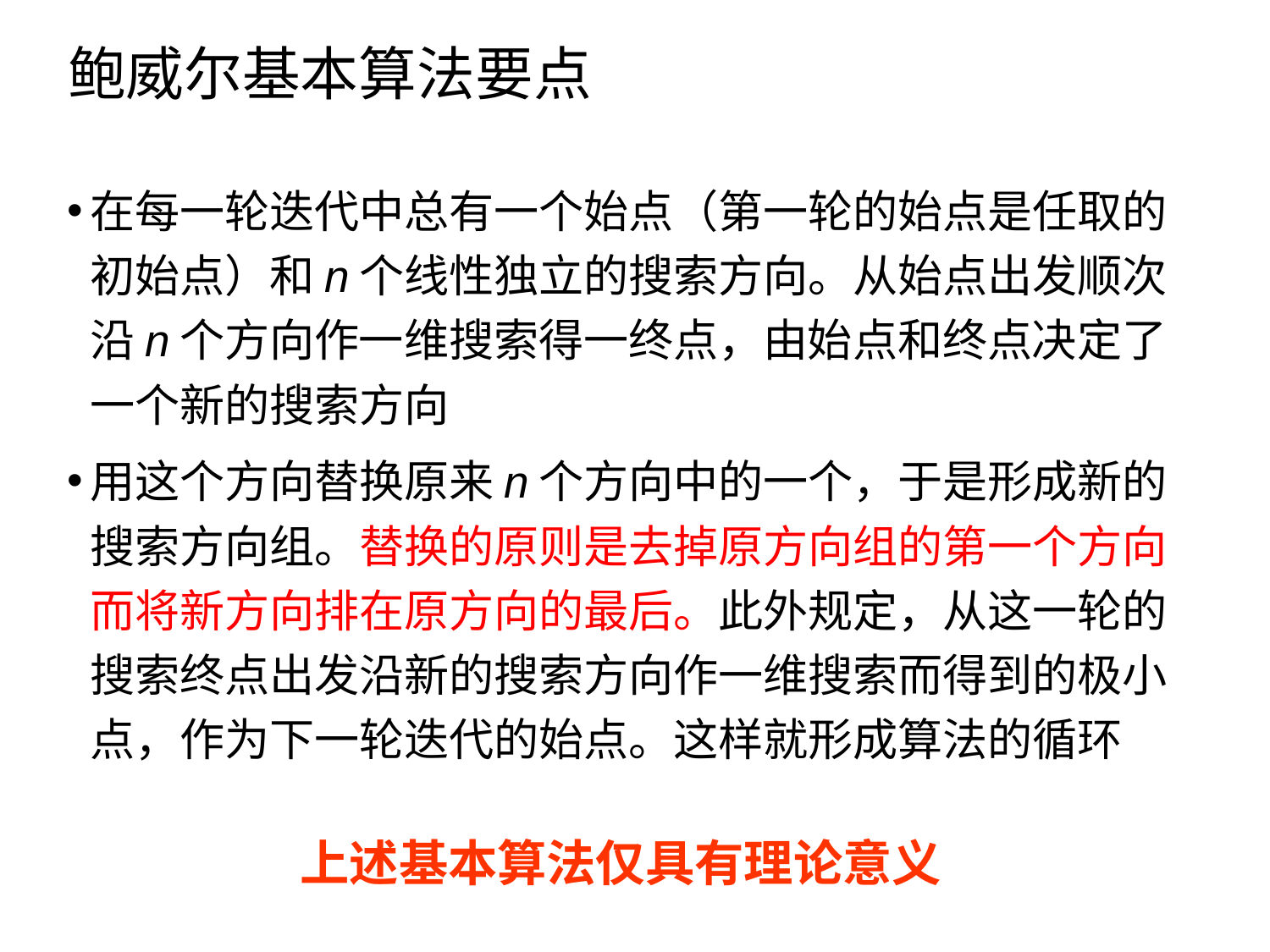

# 鲍威尔基本算法要点
在每一轮迭代中总有一个始点（第一轮的始点是任取的初始点）和n个线性独立的搜索方向。从始点出发顺次沿n个方向作一维搜索得一终点，由始点和终点决定了一个新的搜索方向
用这个方向替换原来n个方向中的一个，于是形成新的搜索方向组。替换的原则是去掉原方向组的第一个方向而将新方向排在原方向的最后。此外规定，从这一轮的搜索终点出发沿新的搜索方向作一维搜索而得到的极小点，作为下一轮迭代的始点。这样就形成算法的循环
上述基本算法仅具有理论意义